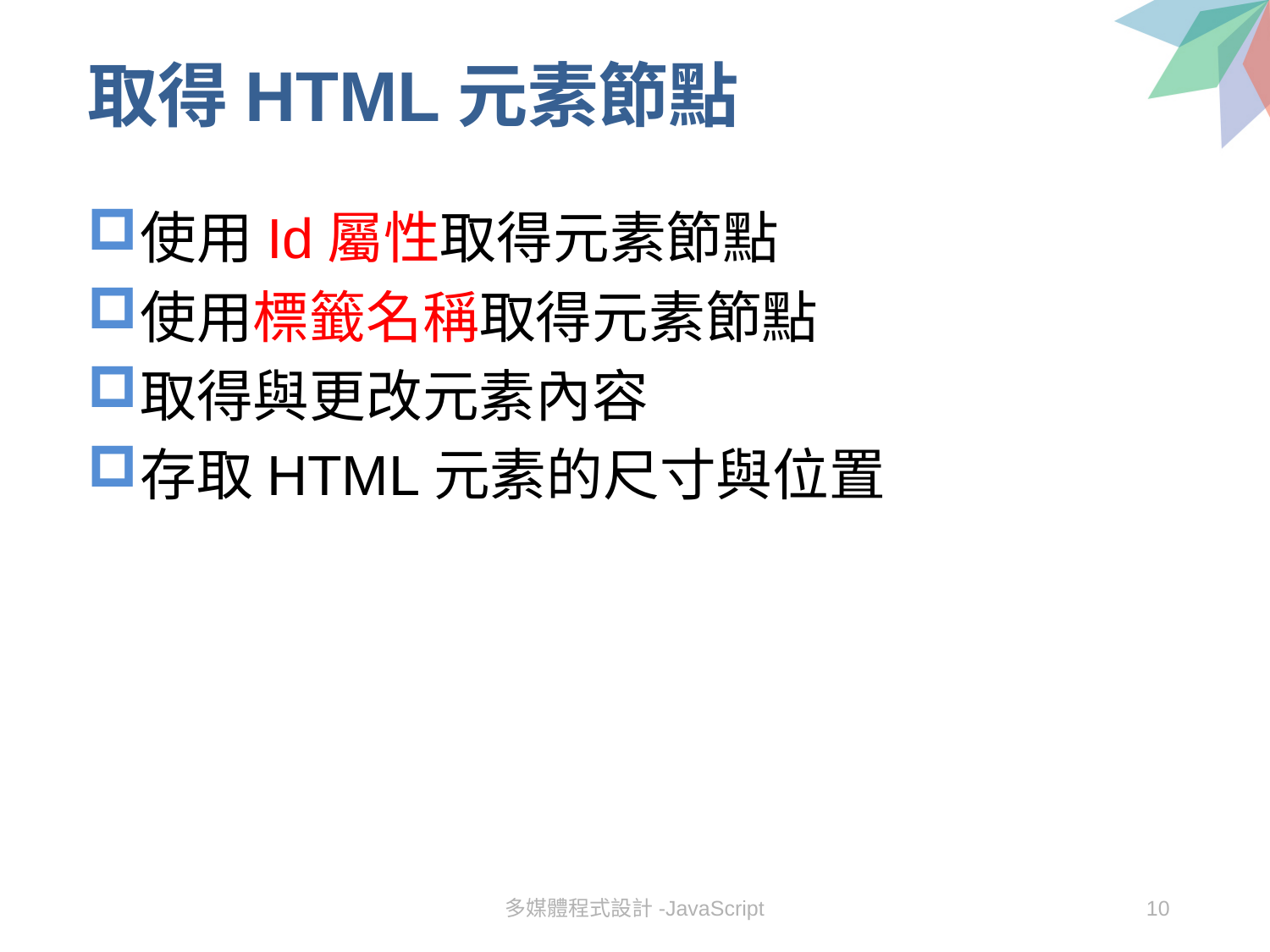

# 取得HTML元素節點
使用Id屬性取得元素節點
使用標籤名稱取得元素節點
取得與更改元素內容
存取HTML元素的尺寸與位置
多媒體程式設計-JavaScript
10